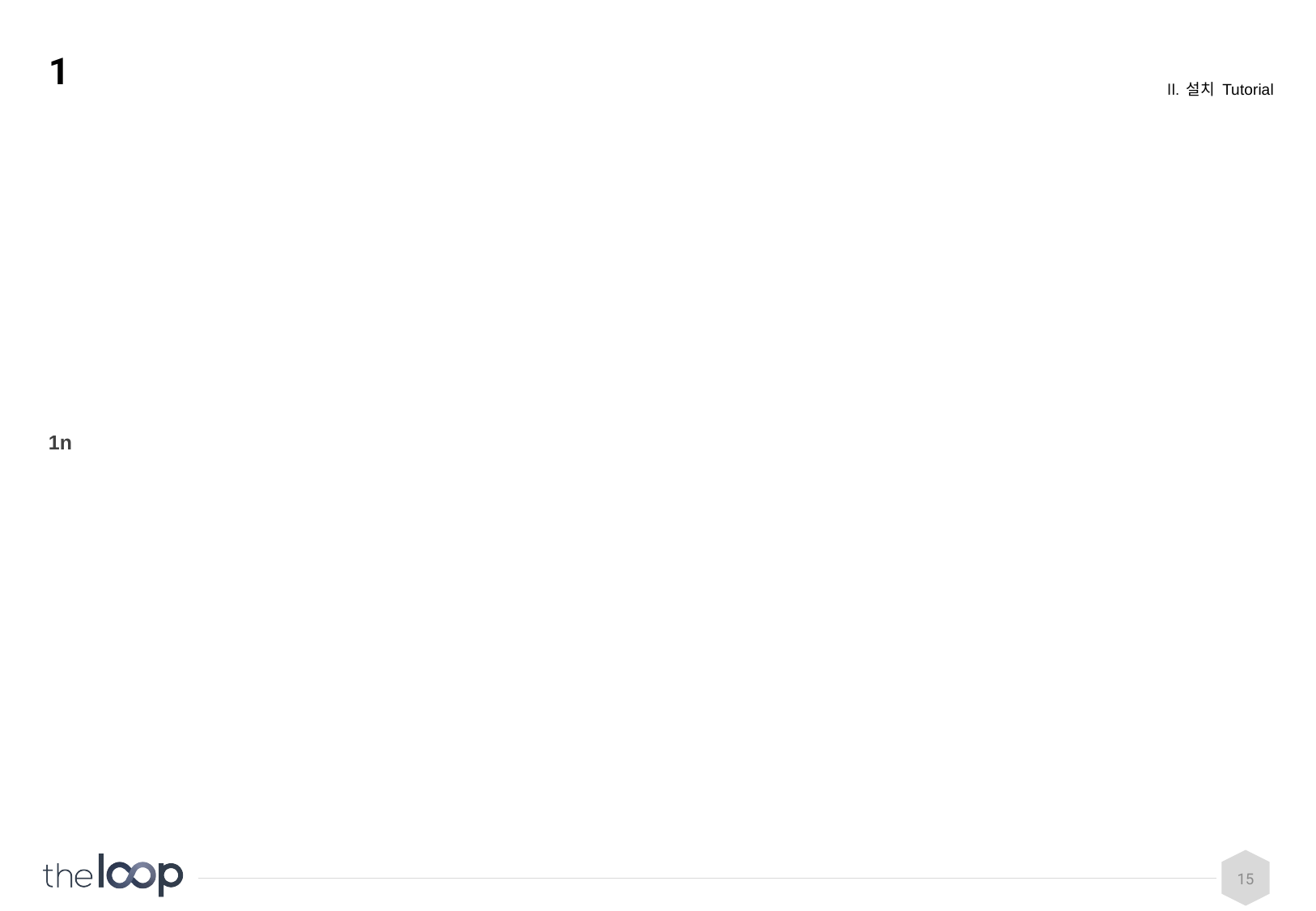

# 1
II. 설치 Tutorial

1n
15